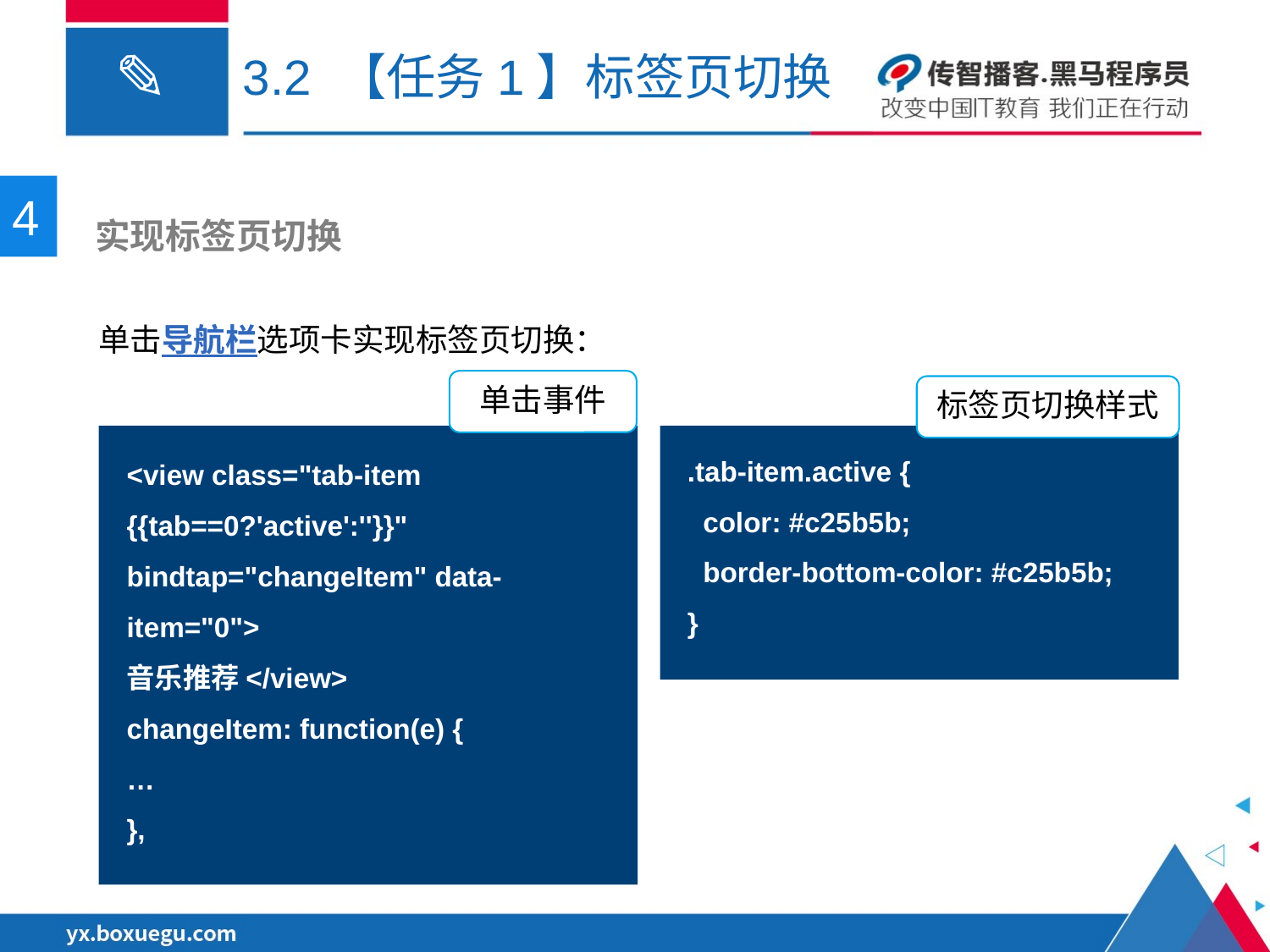

# 3.2 【任务1】标签页切换

4
  实现标签页切换
单击导航栏选项卡实现标签页切换：
单击事件
标签页切换样式

<view class="tab-item {{tab==0?'active':''}}"
bindtap="changeItem" data-item="0">
音乐推荐</view>
changeItem: function(e) {
…
},

.tab-item.active {
  color: #c25b5b;
  border-bottom-color: #c25b5b;
}